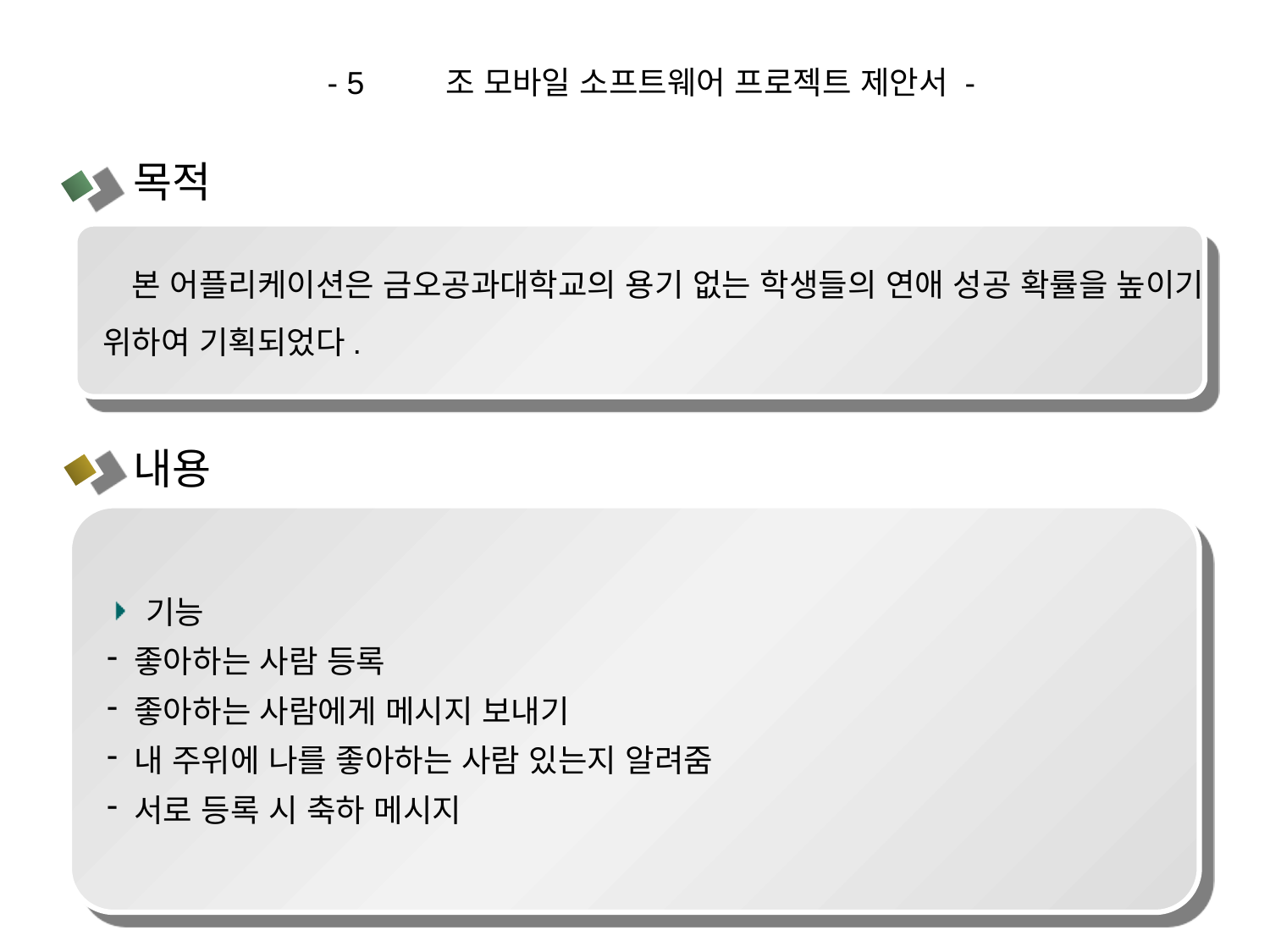

- 5	조 모바일 소프트웨어 프로젝트 제안서 -
목적

   본 어플리케이션은 금오공과대학교의 용기 없는 학생들의 연애 성공 확률을 높이기 위하여 기획되었다.
내용

 기능
 좋아하는 사람 등록
 좋아하는 사람에게 메시지 보내기
 내 주위에 나를 좋아하는 사람 있는지 알려줌
 서로 등록 시 축하 메시지